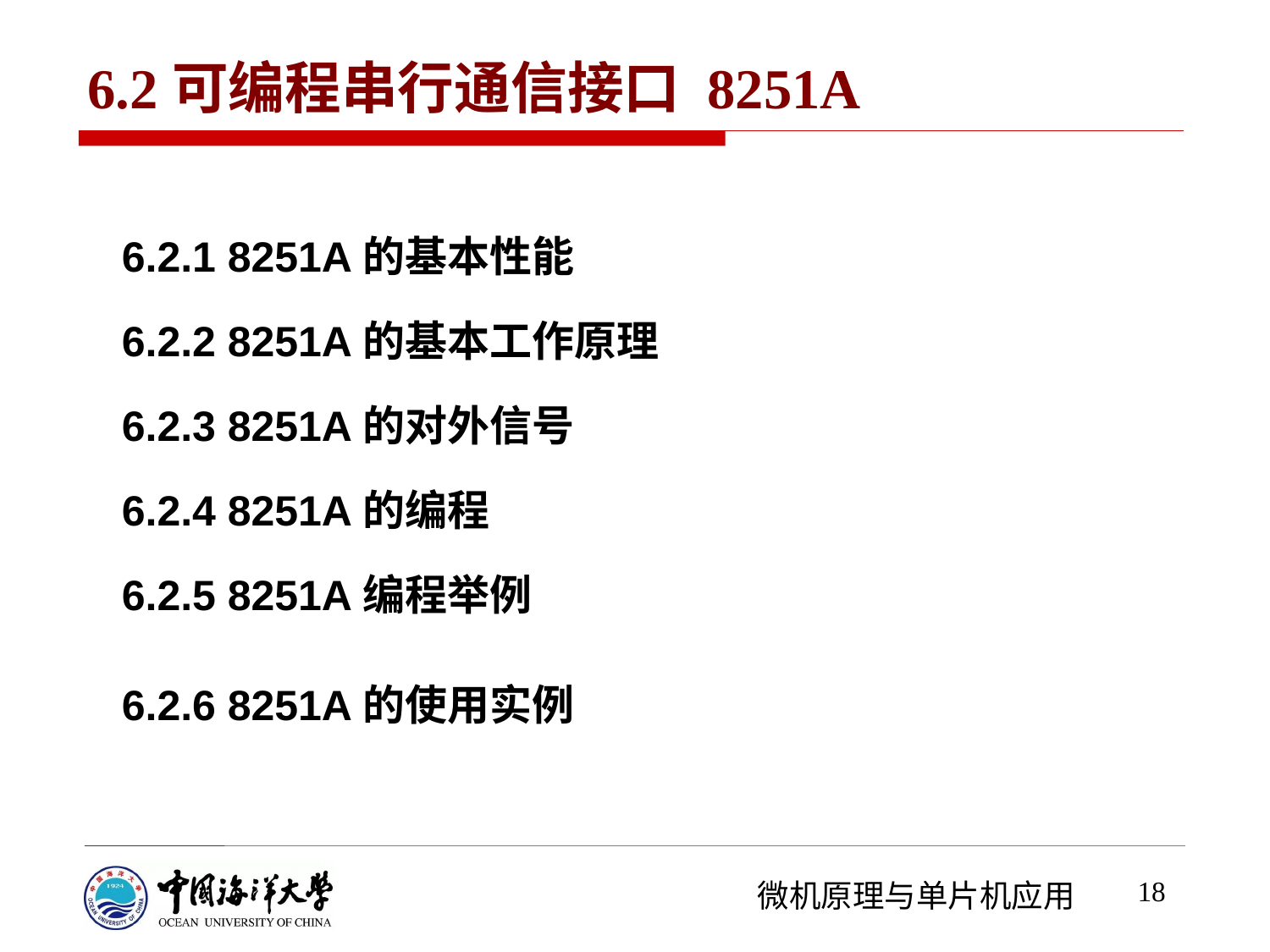

# 6.2可编程串行通信接口 8251A
6.2.1 8251A的基本性能
6.2.2 8251A的基本工作原理
6.2.3 8251A的对外信号
6.2.4 8251A的编程
6.2.5 8251A编程举例
6.2.6 8251A的使用实例

18